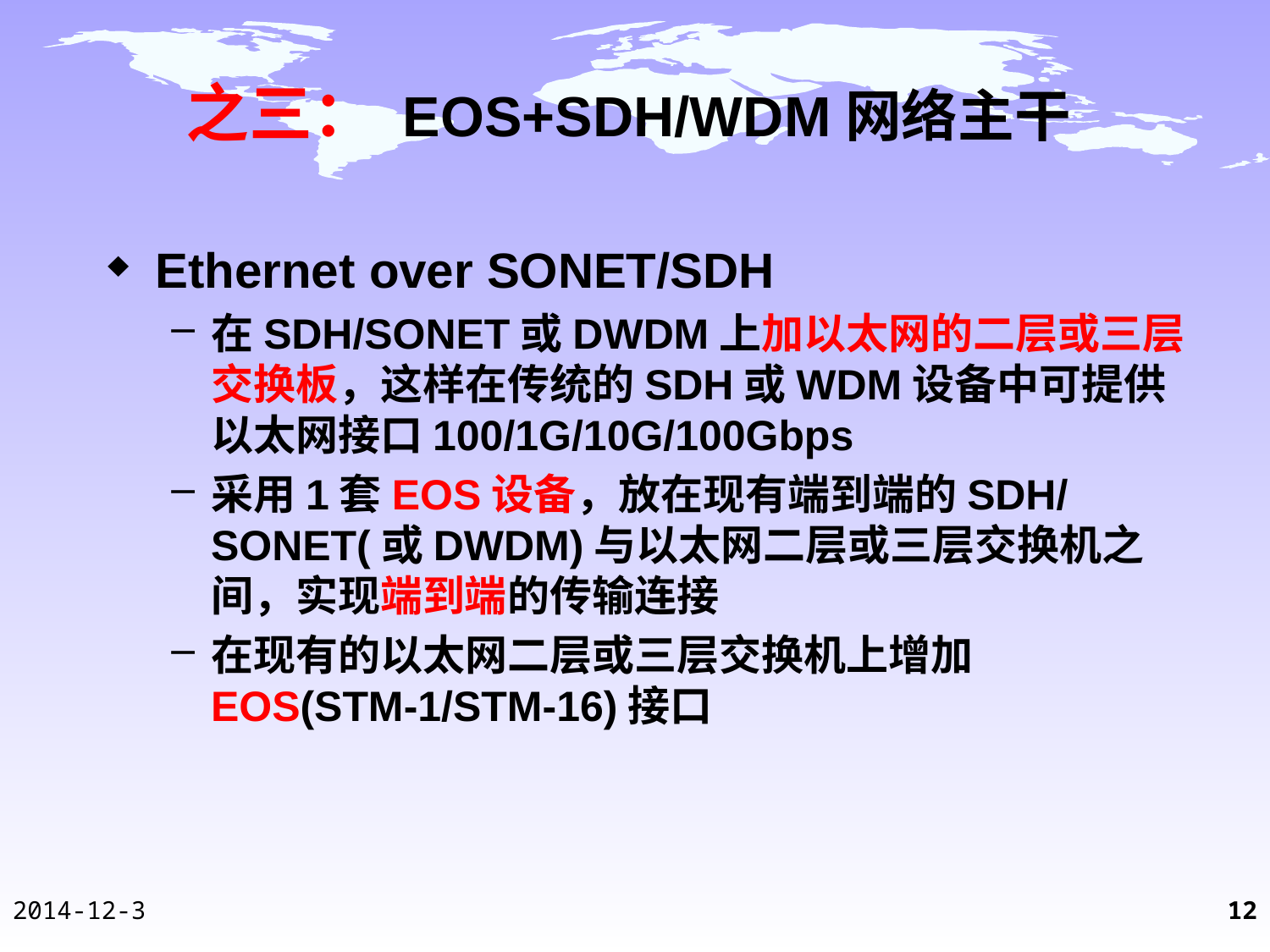

# 之三： EOS+SDH/WDM网络主干
Ethernet over SONET/SDH
在SDH/SONET或DWDM上加以太网的二层或三层交换板，这样在传统的SDH或WDM设备中可提供以太网接口100/1G/10G/100Gbps
采用1套EOS设备，放在现有端到端的SDH/SONET(或DWDM)与以太网二层或三层交换机之间，实现端到端的传输连接
在现有的以太网二层或三层交换机上增加EOS(STM-1/STM-16)接口
2014-12-3
12